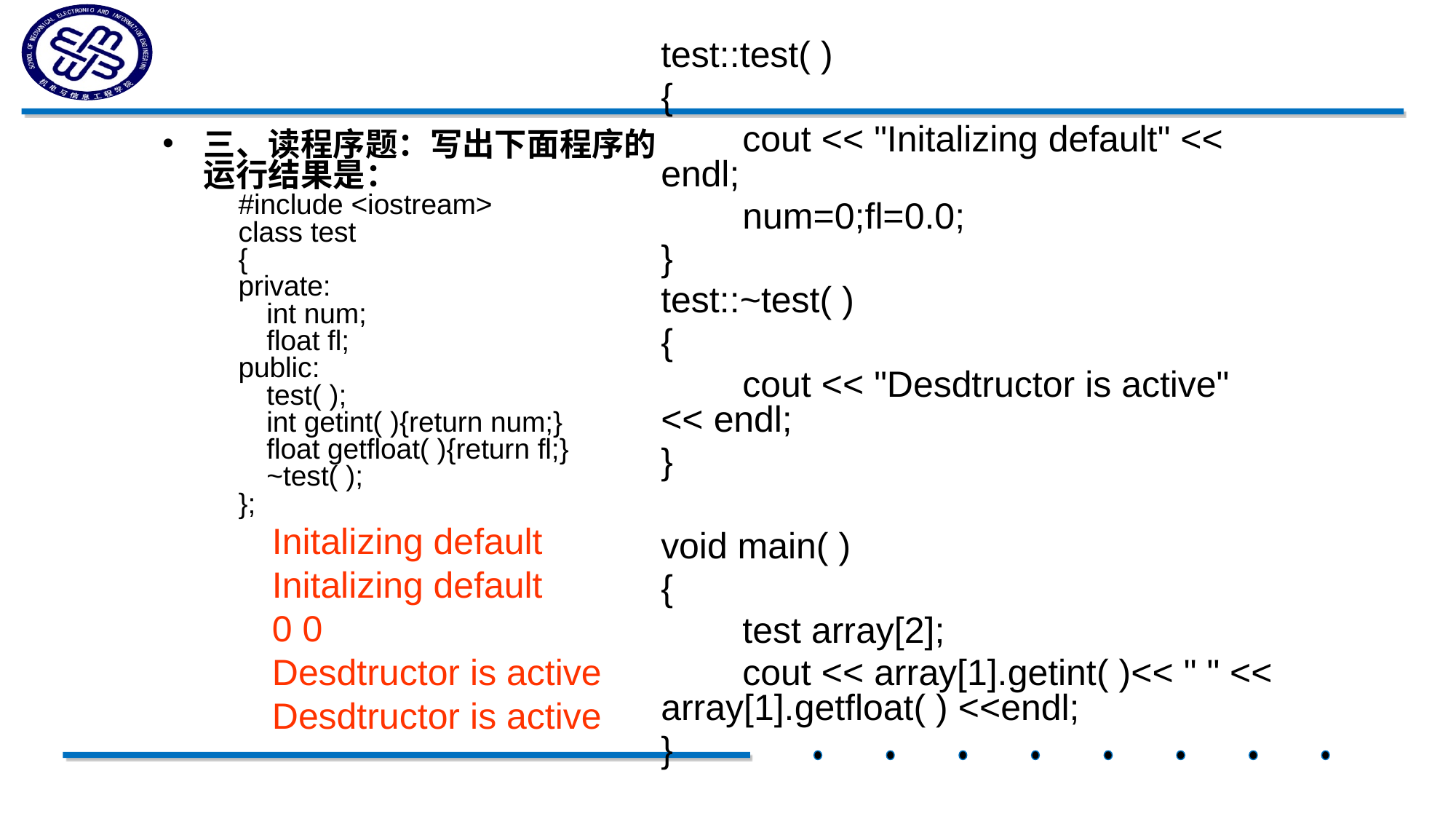

test::test( )
{
　　cout << "Initalizing default" << endl;
　　num=0;fl=0.0;
}
test::~test( )
{
　　cout << "Desdtructor is active" << endl;
}

void main( )
{
　　test array[2];
　　cout << array[1].getint( )<< " " << array[1].getfloat( ) <<endl;
}
三、读程序题：写出下面程序的运行结果是：
　#include <iostream>
　class test
　{
　private:
　　int num;
　　float fl;
　public:
　　test( );
　　int getint( ){return num;}
　　float getfloat( ){return fl;}
　　~test( );
　};
Initalizing default
Initalizing default
0 0
Desdtructor is active
Desdtructor is active